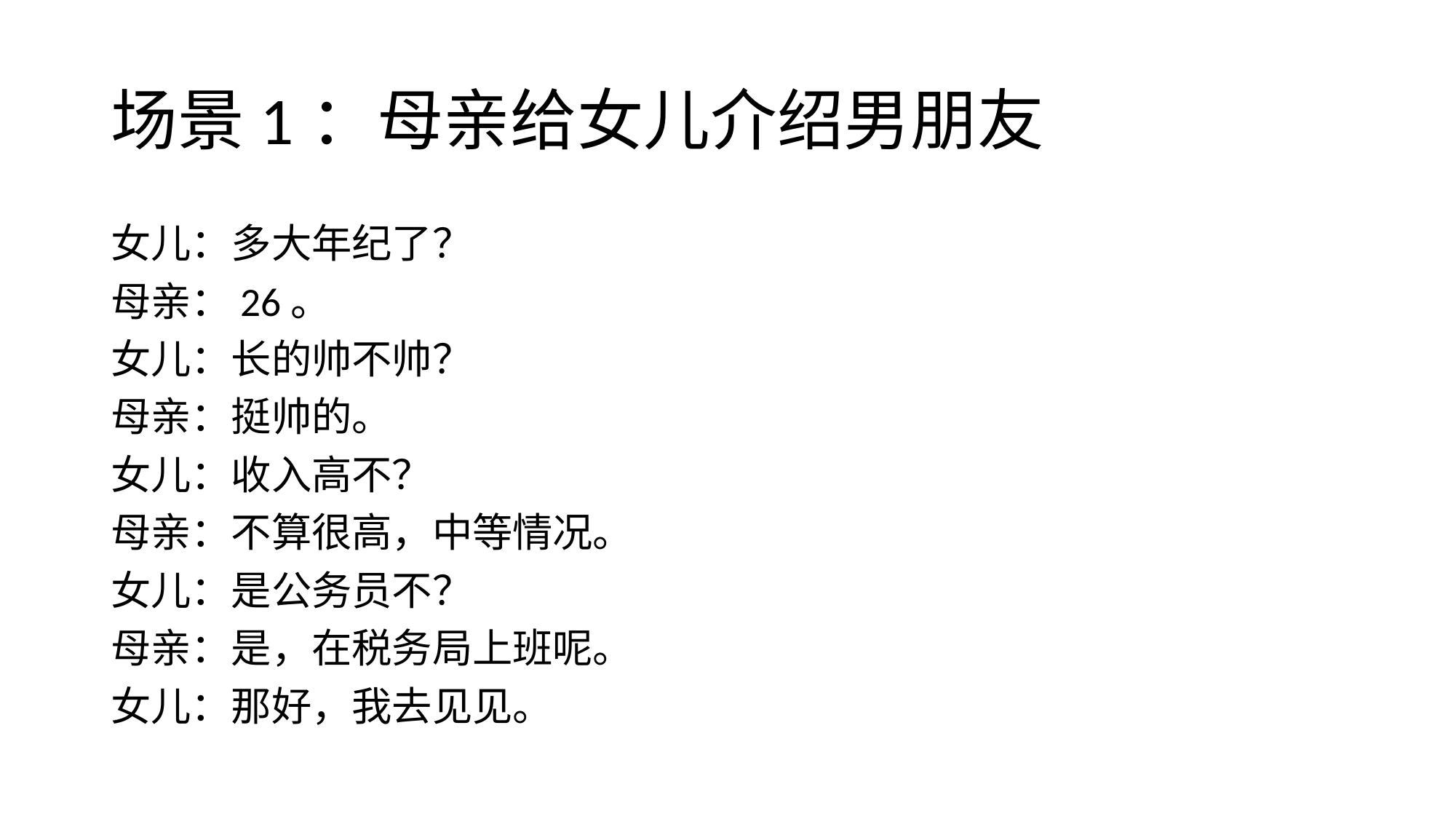

# 场景1：母亲给女儿介绍男朋友
女儿：多大年纪了？
母亲：26。
女儿：长的帅不帅？
母亲：挺帅的。
女儿：收入高不？
母亲：不算很高，中等情况。
女儿：是公务员不？
母亲：是，在税务局上班呢。
女儿：那好，我去见见。